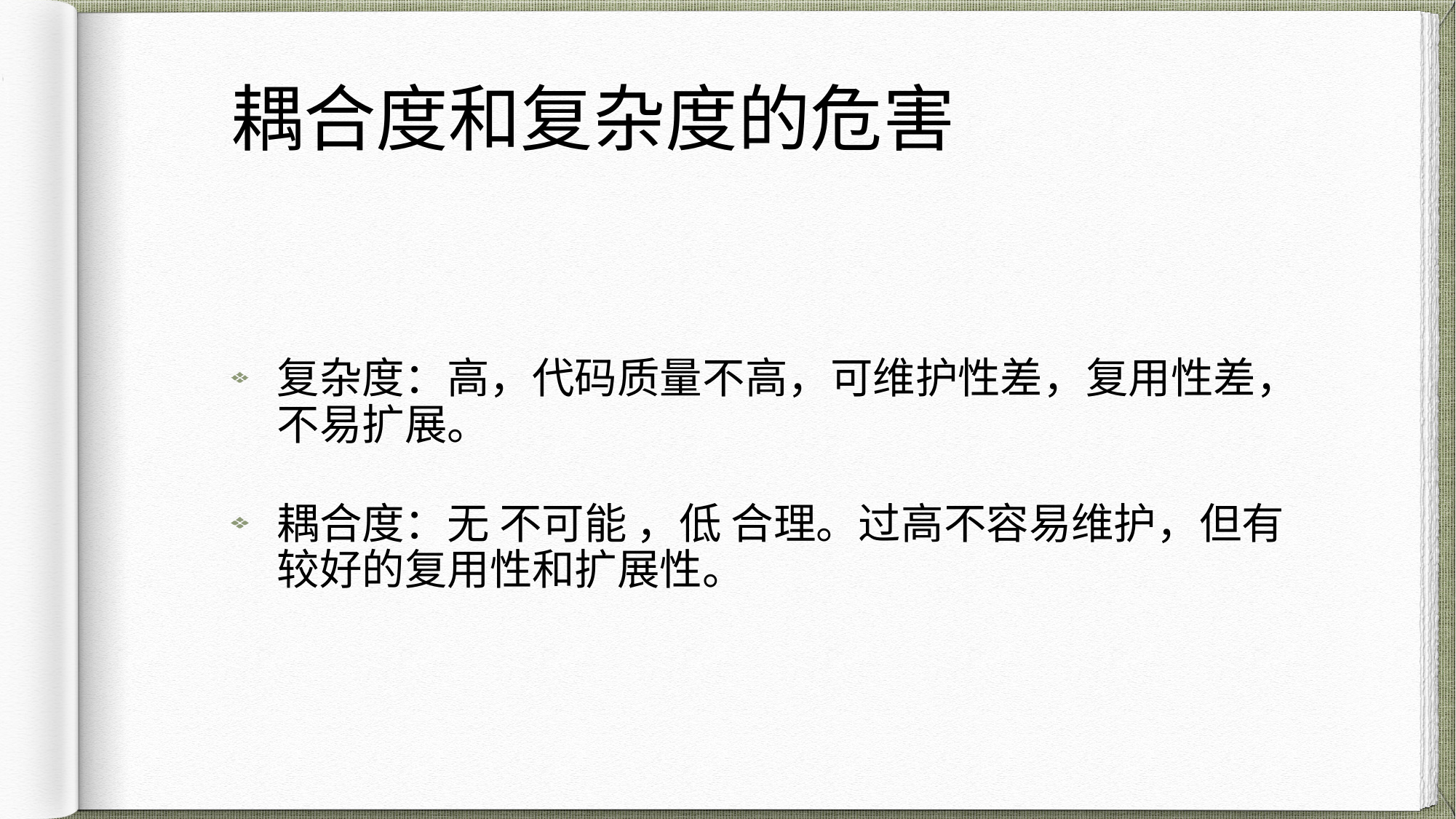

# 耦合度和复杂度的危害
复杂度：高，代码质量不高，可维护性差，复用性差，不易扩展。
耦合度：无 不可能 ，低 合理。过高不容易维护，但有较好的复用性和扩展性。